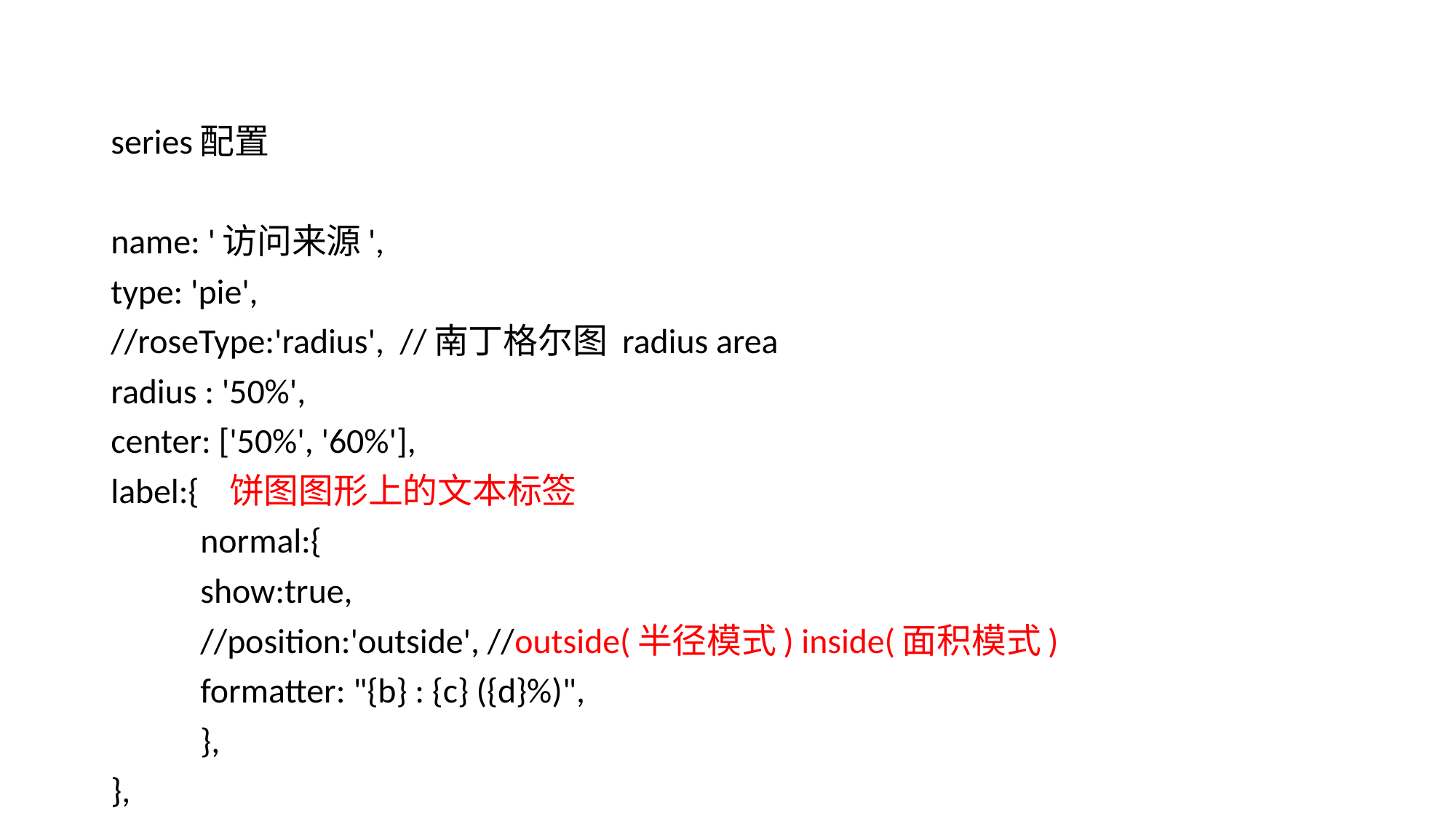

series配置

name: '访问来源',
type: 'pie',
//roseType:'radius',  //南丁格尔图 radius area
radius : '50%',
center: ['50%', '60%'],
label:{   饼图图形上的文本标签
	normal:{
		show:true,
		//position:'outside', //outside(半径模式) inside(面积模式)
		formatter: "{b} : {c} ({d}%)",
	},
},